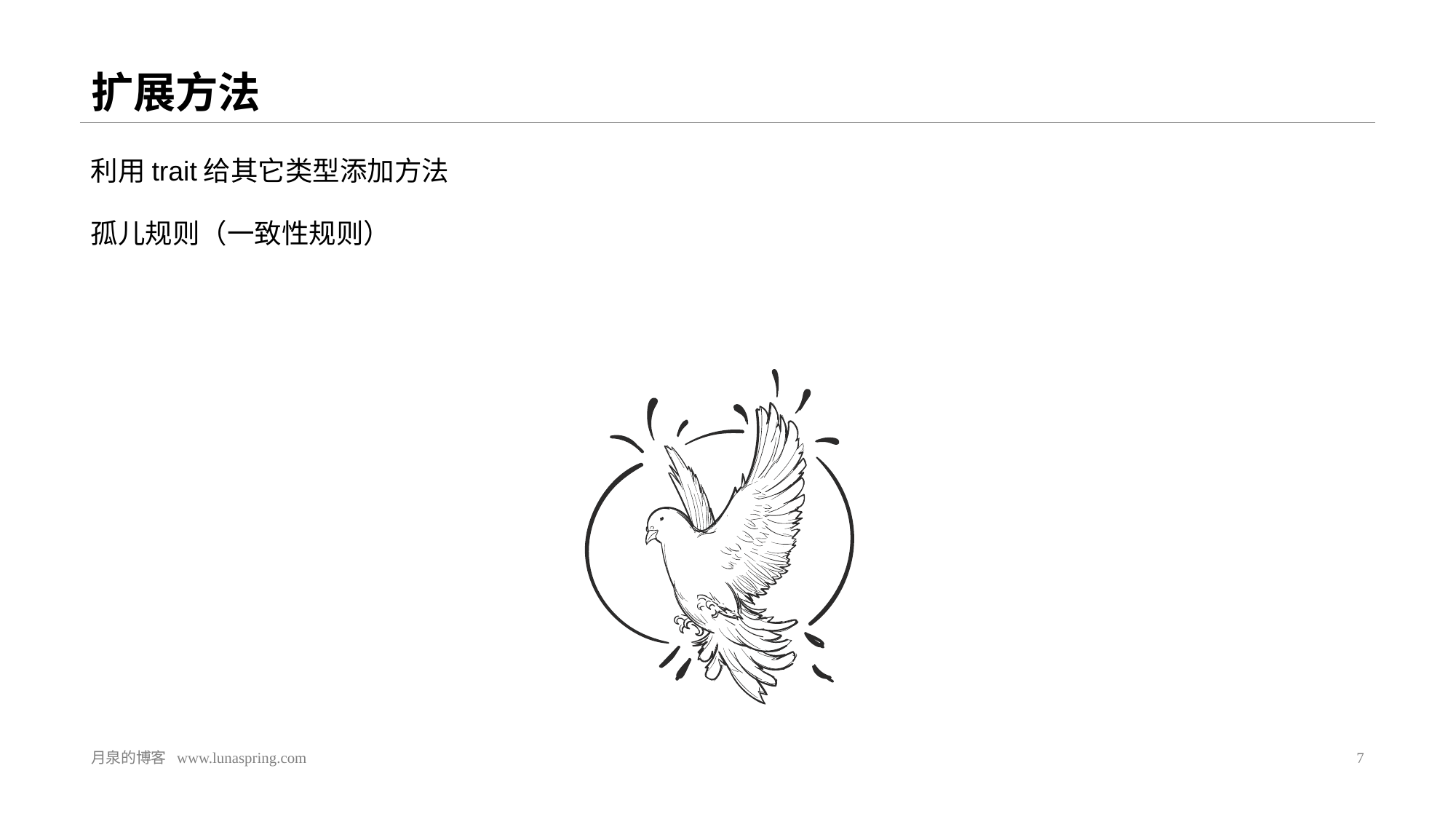

# 扩展方法
利用trait给其它类型添加方法
孤儿规则（一致性规则）

月泉的博客  www.lunaspring.com
7